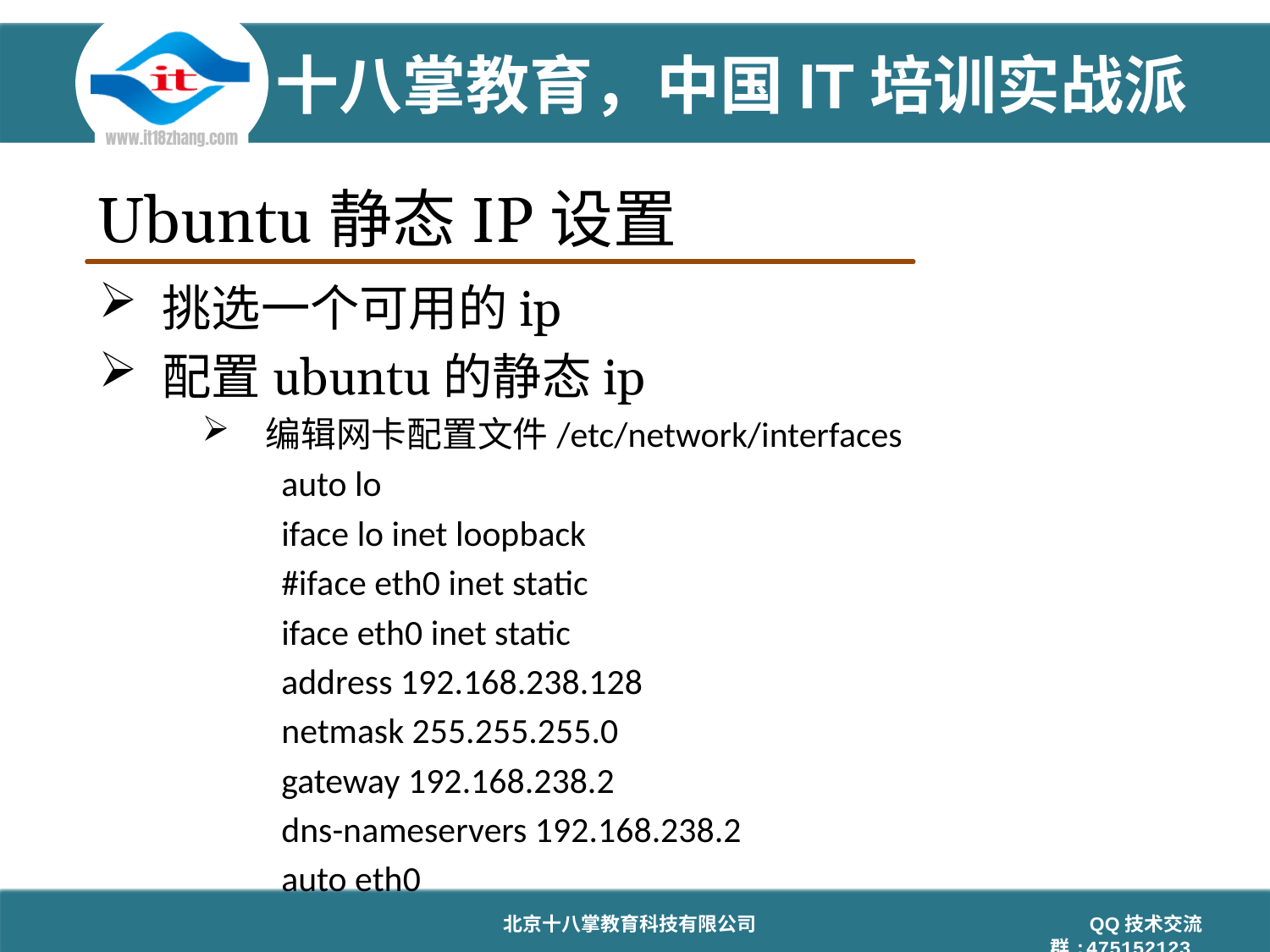

# Ubuntu静态IP设置
挑选一个可用的ip
配置ubuntu的静态ip
编辑网卡配置文件/etc/network/interfaces
auto lo
iface lo inet loopback
#iface eth0 inet static
iface eth0 inet static
address 192.168.238.128
netmask 255.255.255.0
gateway 192.168.238.2
dns-nameservers 192.168.238.2
auto eth0